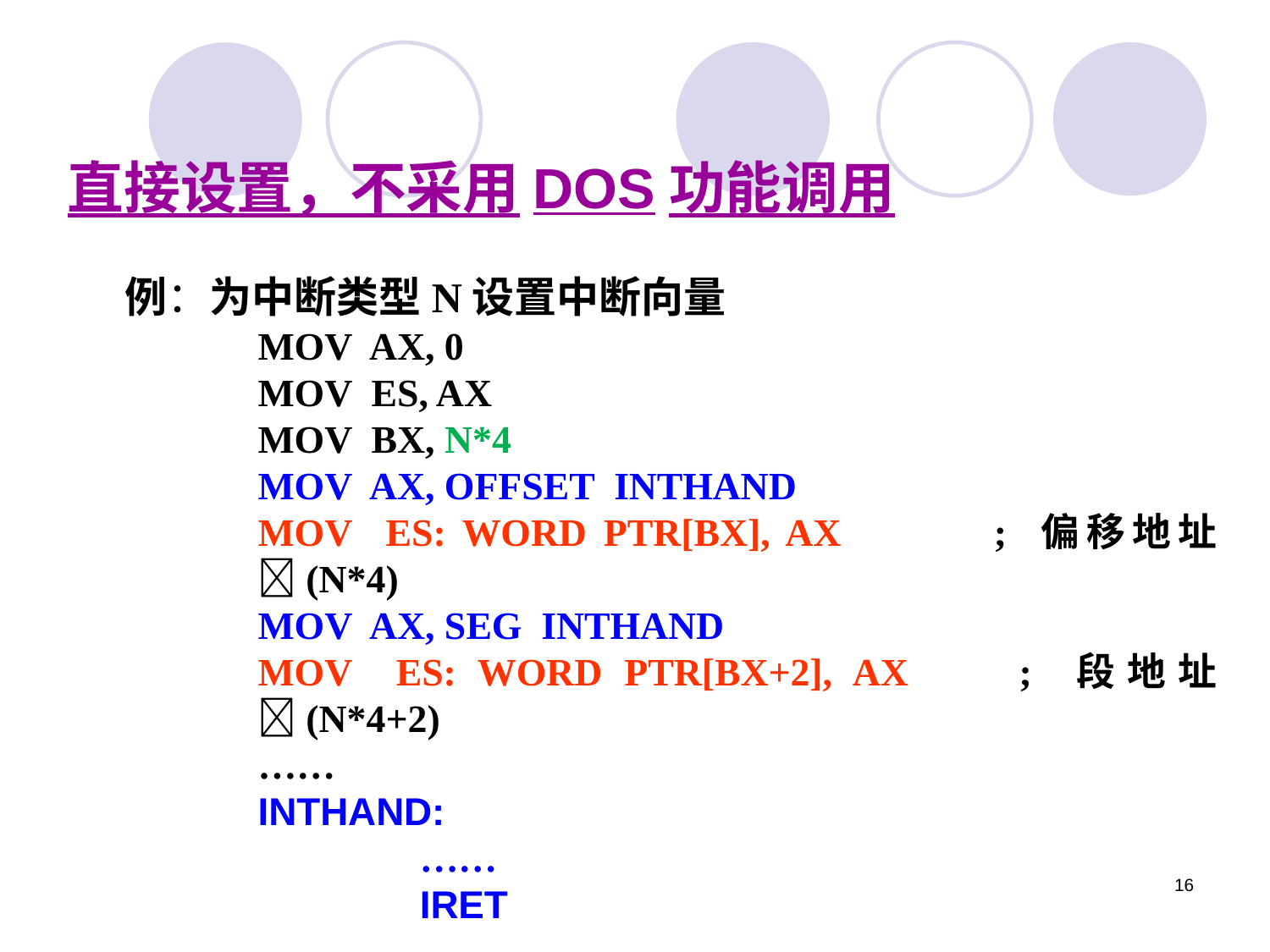

直接设置，不采用DOS功能调用

     例：为中断类型N设置中断向量
MOV  AX, 0
MOV  ES, AX
MOV  BX, N*4
MOV  AX, OFFSET  INTHAND
MOV  ES: WORD PTR[BX], AX         ; 偏移地址→(N*4)
MOV  AX, SEG  INTHAND
MOV  ES: WORD PTR[BX+2], AX     ; 段地址→(N*4+2)
……
INTHAND:
               ……
               IRET
16